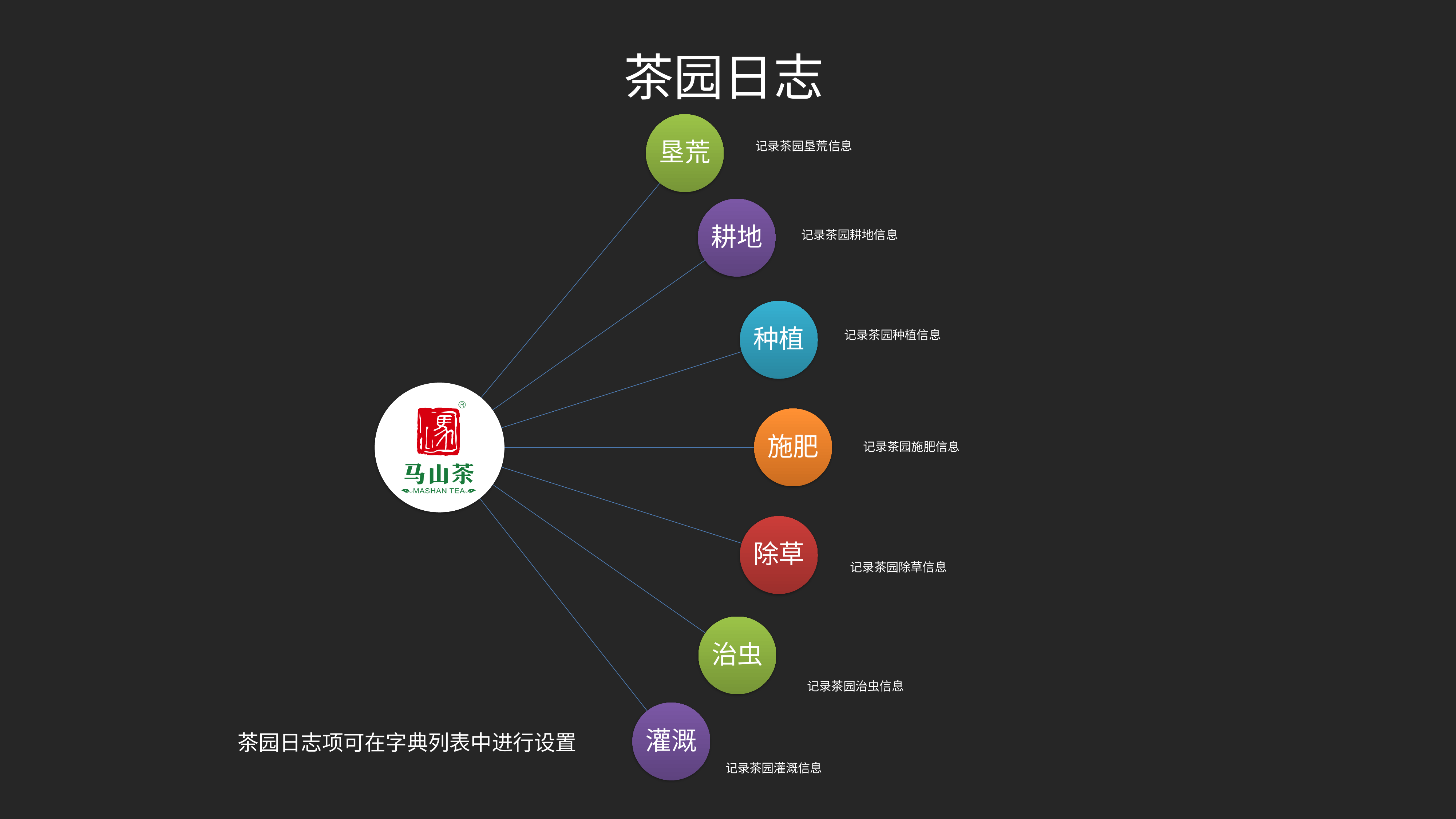

茶园日志
垦荒
耕地
种植
施肥
除草
治虫
灌溉
记录茶园垦荒信息
记录茶园耕地信息
记录茶园种植信息
记录茶园施肥信息
记录茶园除草信息
记录茶园治虫信息
茶园日志项可在字典列表中进行设置
记录茶园灌溉信息